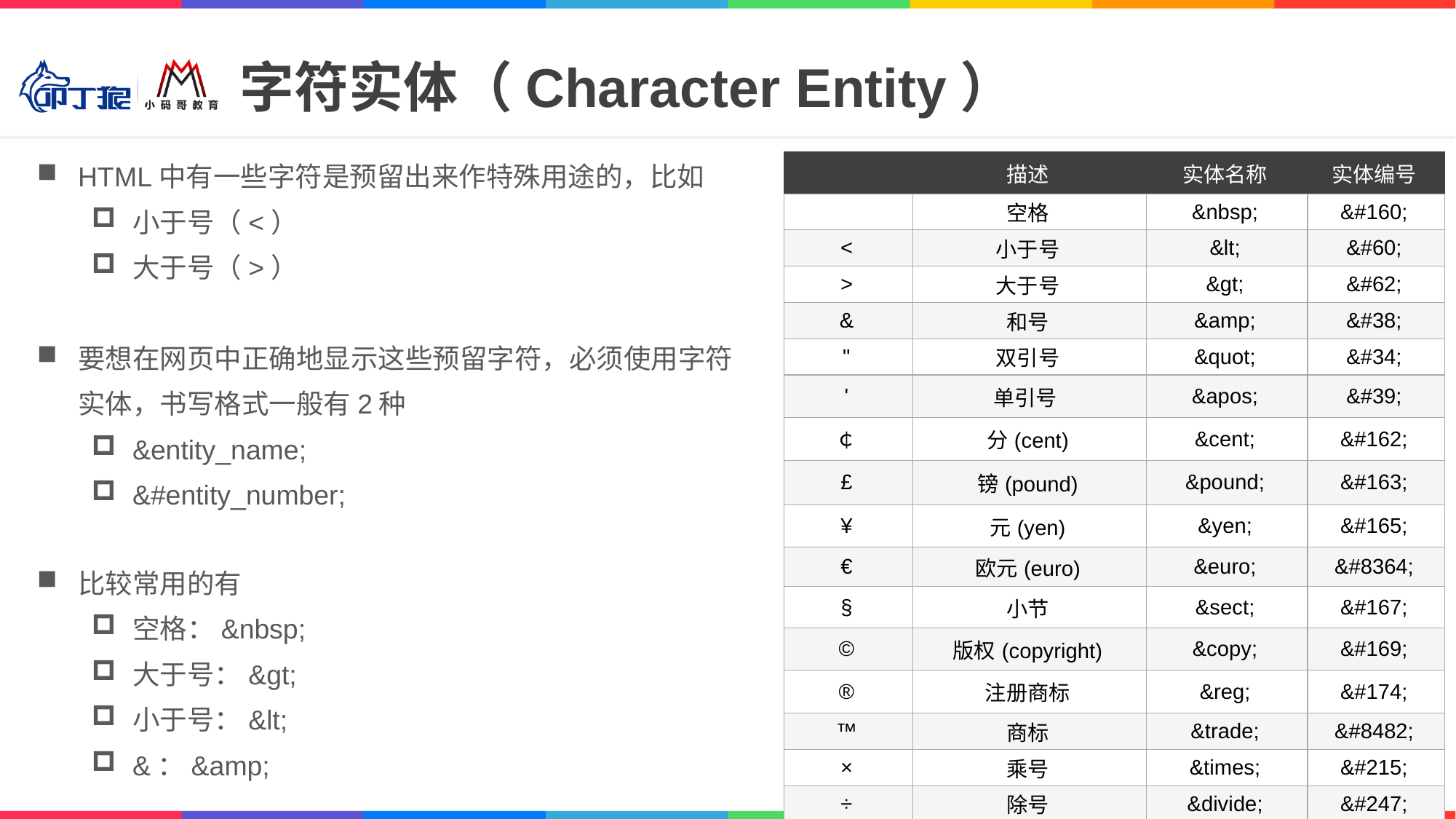

# 字符实体（Character Entity）
HTML中有一些字符是预留出来作特殊用途的，比如
小于号（<）
大于号（>）

要想在网页中正确地显示这些预留字符，必须使用字符实体，书写格式一般有2种
&entity_name;
&#entity_number;
|  | 描述 | 实体名称 | 实体编号 |
| --- | --- | --- | --- |
|  | 空格 | &nbsp; | &#160; |
| < | 小于号 | &lt; | &#60; |
| > | 大于号 | &gt; | &#62; |
| & | 和号 | &amp; | &#38; |
| " | 双引号 | &quot; | &#34; |
| ' | 单引号 | &apos; | &#39; |
| ￠ | 分(cent) | &cent; | &#162; |
| £ | 镑(pound) | &pound; | &#163; |
| ¥ | 元(yen) | &yen; | &#165; |
| € | 欧元(euro) | &euro; | &#8364; |
| § | 小节 | &sect; | &#167; |
| © | 版权(copyright) | &copy; | &#169; |
| ® | 注册商标 | &reg; | &#174; |
| ™ | 商标 | &trade; | &#8482; |
| × | 乘号 | &times; | &#215; |
| ÷ | 除号 | &divide; | &#247; |
比较常用的有
空格：&nbsp;
大于号：&gt;
小于号：&lt;
&：&amp;